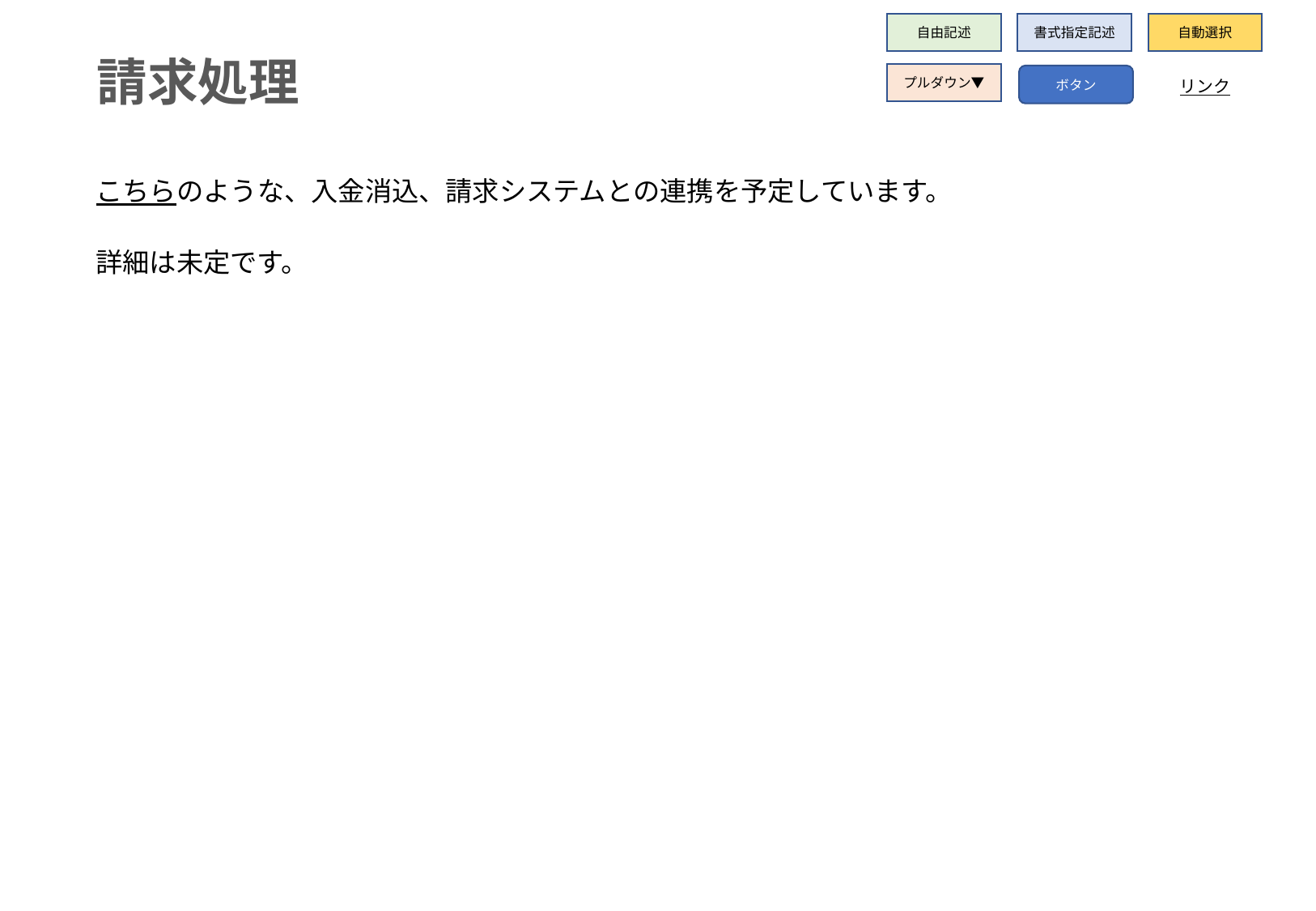

自由記述
書式指定記述
自動選択
請求処理
プルダウン▼
ボタン
リンク
こちらのような、入金消込、請求システムとの連携を予定しています。

詳細は未定です。